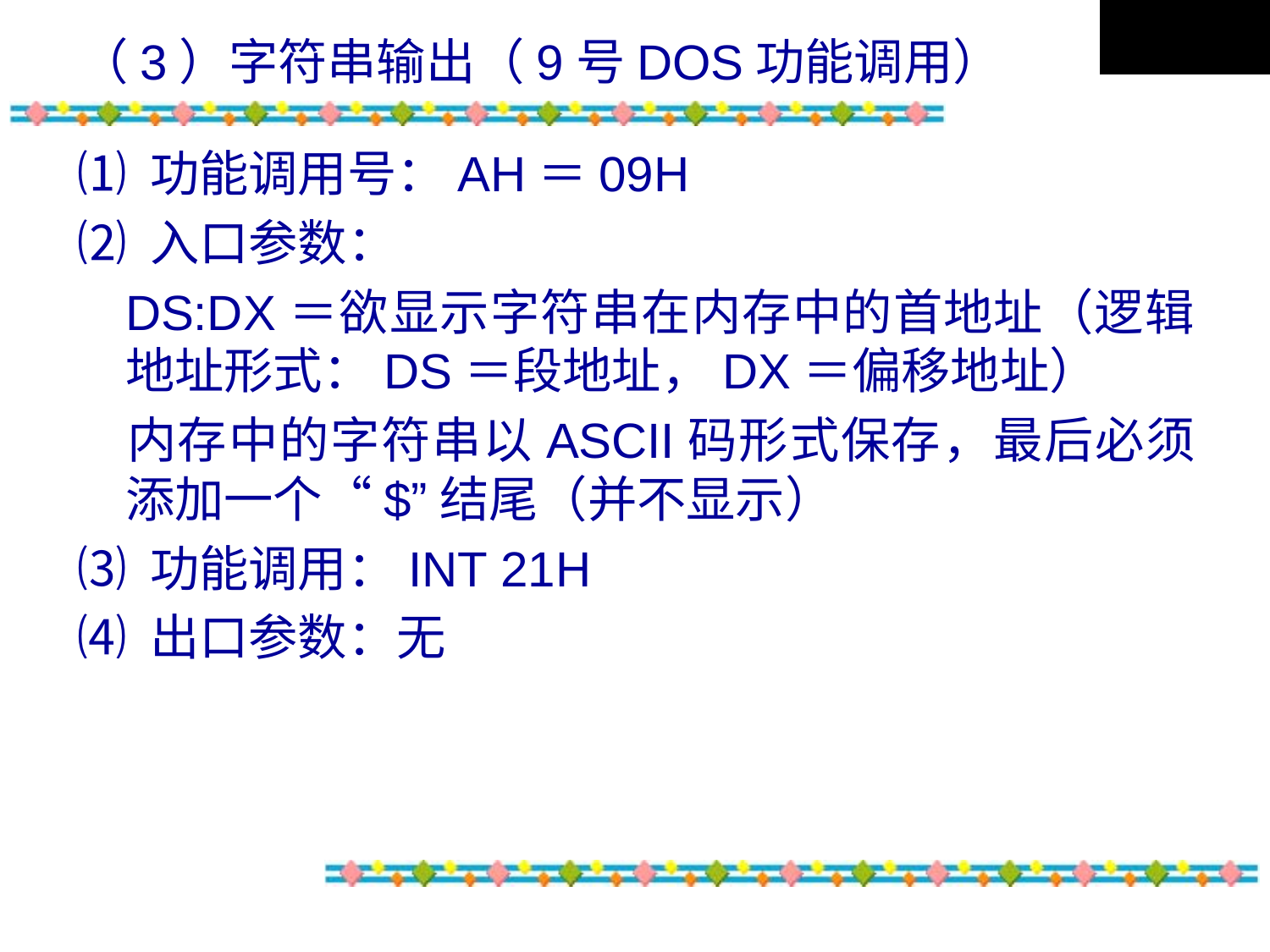

# （3）字符串输出（9号DOS功能调用）
⑴ 功能调用号：AH＝09H
⑵ 入口参数：
	DS:DX＝欲显示字符串在内存中的首地址（逻辑地址形式：DS＝段地址，DX＝偏移地址）
	内存中的字符串以ASCII码形式保存，最后必须添加一个“$”结尾（并不显示）
⑶ 功能调用：INT 21H
⑷ 出口参数：无